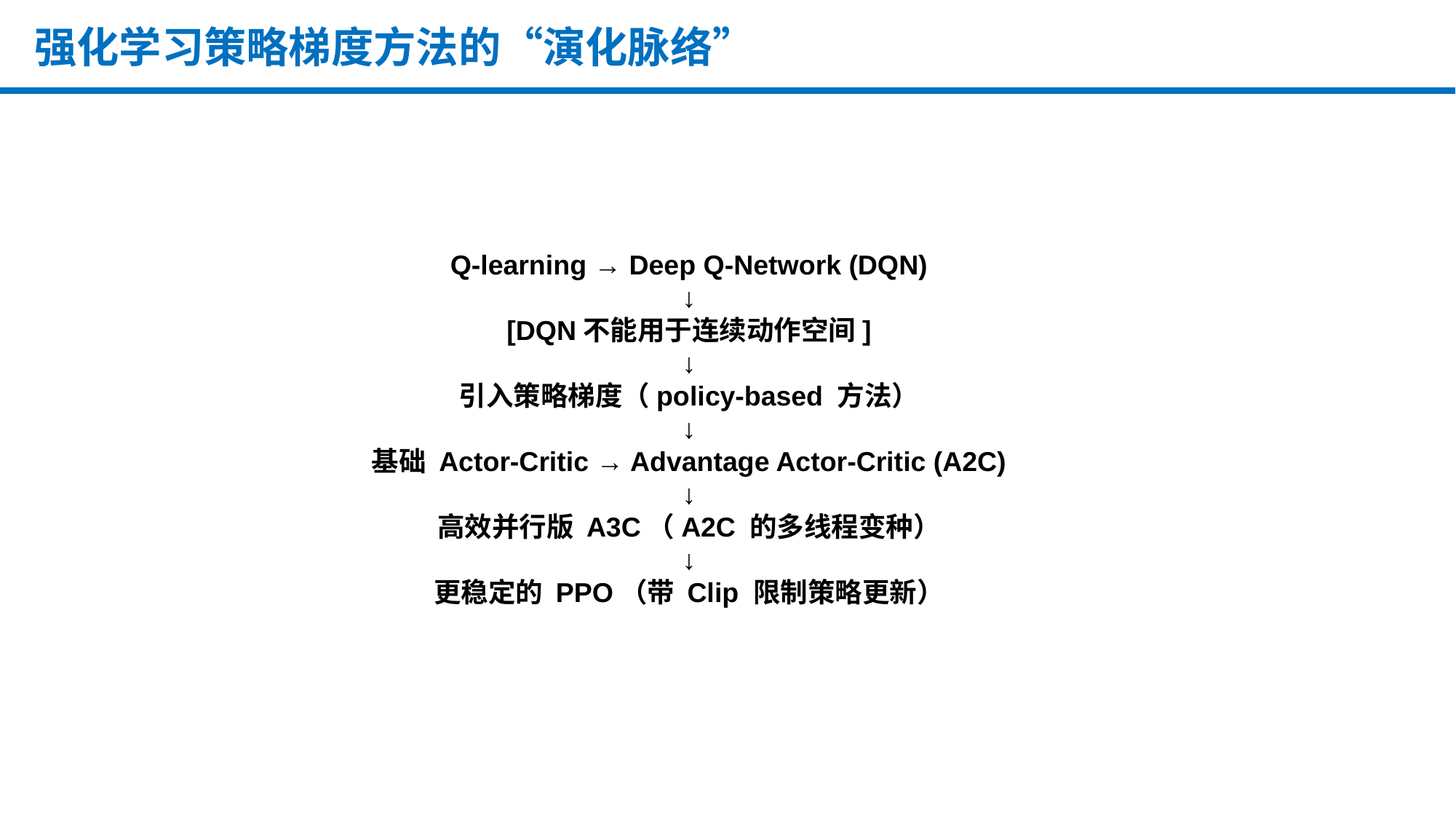

# 强化学习策略梯度方法的“演化脉络”
Q-learning → Deep Q-Network (DQN)
↓
[DQN不能用于连续动作空间]
↓
引入策略梯度（policy-based 方法）
↓
基础 Actor-Critic → Advantage Actor-Critic (A2C)
↓
高效并行版 A3C（A2C 的多线程变种）
↓
更稳定的 PPO（带 Clip 限制策略更新）